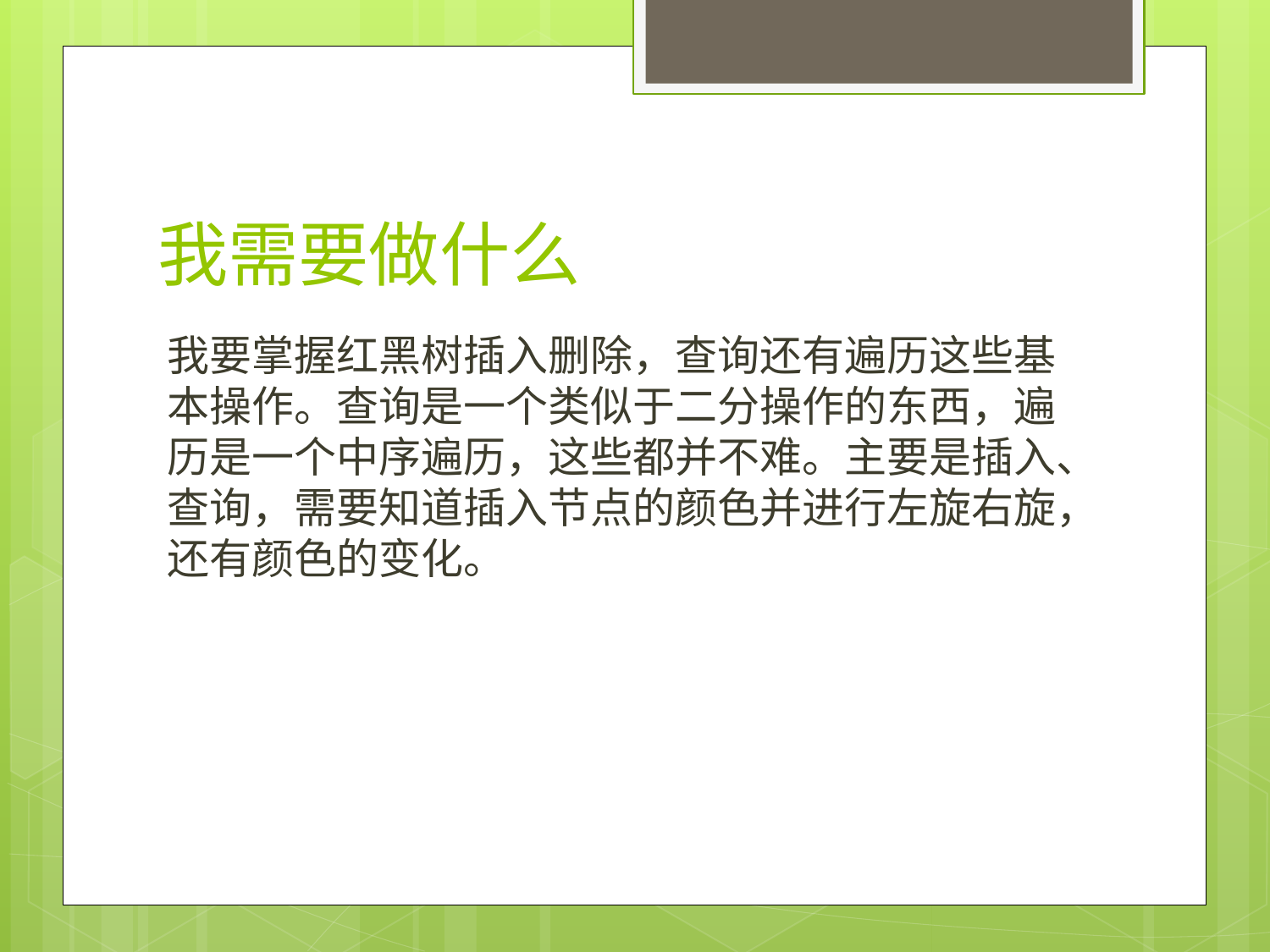

# 我需要做什么
我要掌握红黑树插入删除，查询还有遍历这些基本操作。查询是一个类似于二分操作的东西，遍历是一个中序遍历，这些都并不难。主要是插入、查询，需要知道插入节点的颜色并进行左旋右旋，还有颜色的变化。